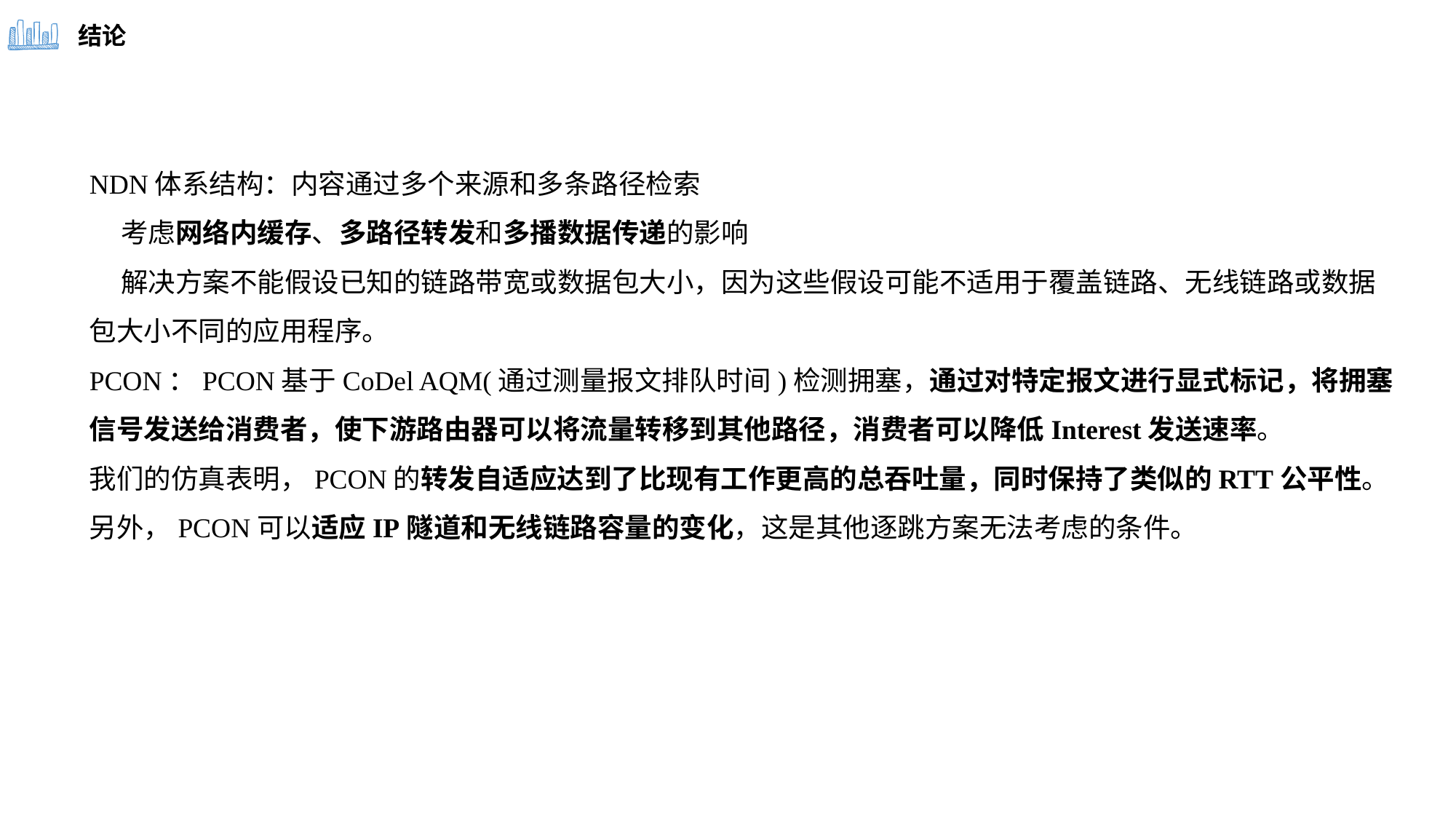

结论

NDN体系结构：内容通过多个来源和多条路径检索
    考虑网络内缓存、多路径转发和多播数据传递的影响
    解决方案不能假设已知的链路带宽或数据包大小，因为这些假设可能不适用于覆盖链路、无线链路或数据包大小不同的应用程序。
PCON：PCON基于CoDel AQM(通过测量报文排队时间)检测拥塞，通过对特定报文进行显式标记，将拥塞信号发送给消费者，使下游路由器可以将流量转移到其他路径，消费者可以降低Interest发送速率。
我们的仿真表明，PCON的转发自适应达到了比现有工作更高的总吞吐量，同时保持了类似的RTT公平性。另外，PCON可以适应IP隧道和无线链路容量的变化，这是其他逐跳方案无法考虑的条件。